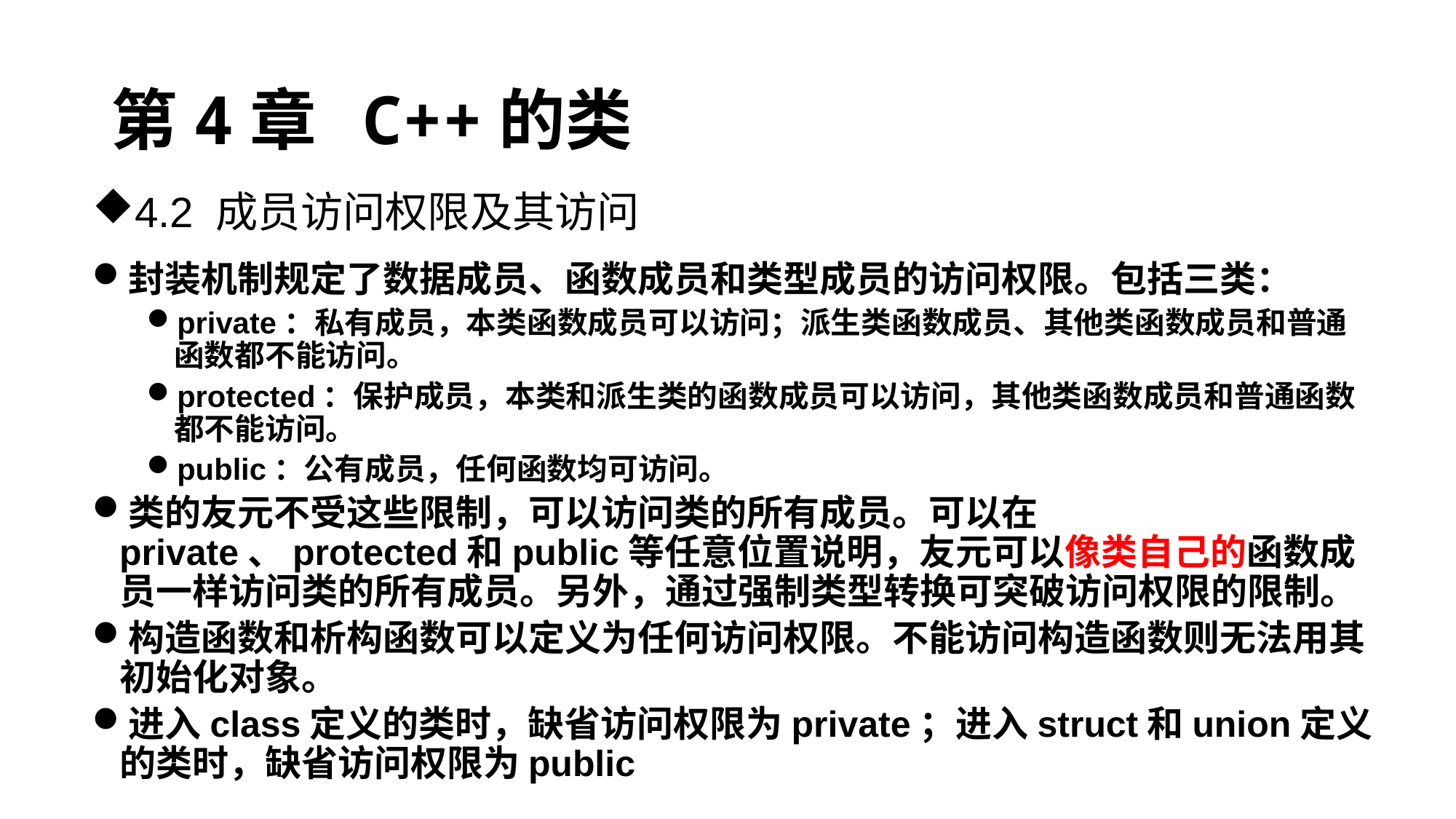

# 第4章  C++的类
4.2 成员访问权限及其访问
封装机制规定了数据成员、函数成员和类型成员的访问权限。包括三类：
private：私有成员，本类函数成员可以访问；派生类函数成员、其他类函数成员和普通函数都不能访问。
protected：保护成员，本类和派生类的函数成员可以访问，其他类函数成员和普通函数都不能访问。
public：公有成员，任何函数均可访问。
类的友元不受这些限制，可以访问类的所有成员。可以在private、protected和public等任意位置说明，友元可以像类自己的函数成员一样访问类的所有成员。另外，通过强制类型转换可突破访问权限的限制。
构造函数和析构函数可以定义为任何访问权限。不能访问构造函数则无法用其初始化对象。
进入class定义的类时，缺省访问权限为private；进入struct和union定义的类时，缺省访问权限为public